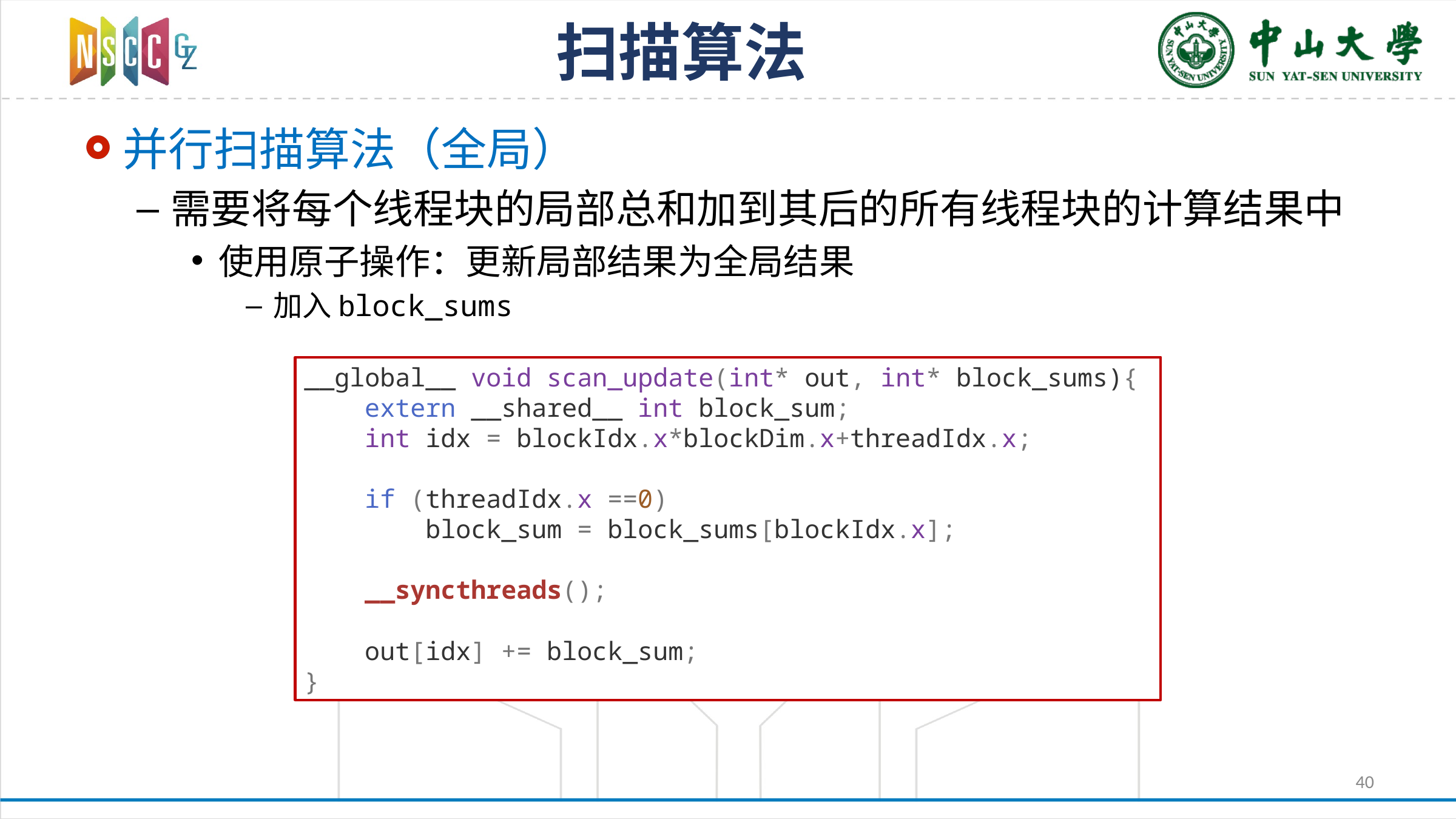

# 扫描算法
并行扫描算法（全局）
需要将每个线程块的局部总和加到其后的所有线程块的计算结果中
使用原子操作：更新局部结果为全局结果
加入block_sums

__global__ void scan_update(int* out, int* block_sums){
    extern __shared__ int block_sum;
    int idx = blockIdx.x*blockDim.x+threadIdx.x;
    if (threadIdx.x ==0)
        block_sum = block_sums[blockIdx.x];
    __syncthreads();
    out[idx] += block_sum;
}
40